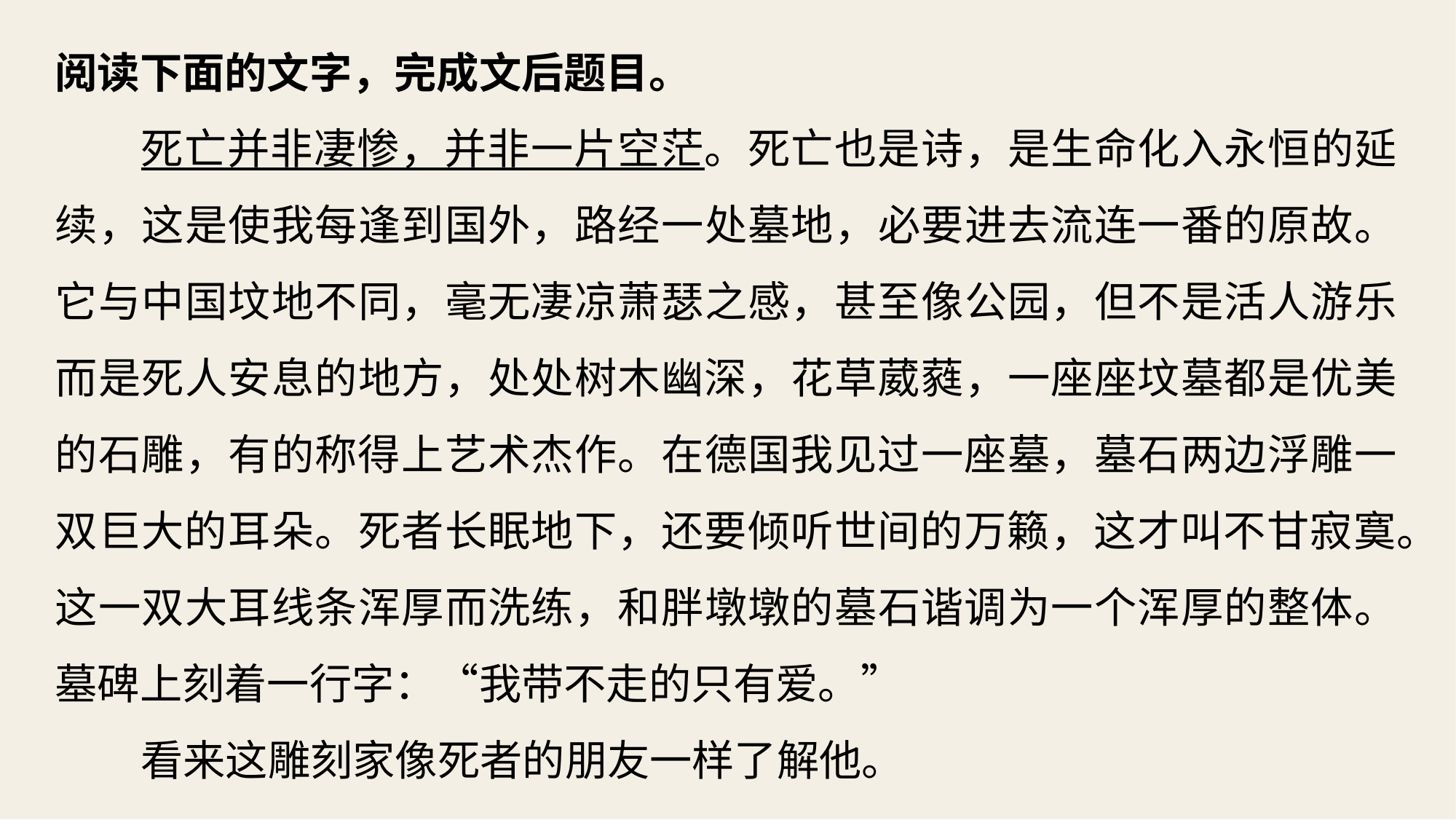

阅读下面的文字，完成文后题目。
死亡并非凄惨，并非一片空茫。死亡也是诗，是生命化入永恒的延续，这是使我每逢到国外，路经一处墓地，必要进去流连一番的原故。它与中国坟地不同，毫无凄凉萧瑟之感，甚至像公园，但不是活人游乐而是死人安息的地方，处处树木幽深，花草葳蕤，一座座坟墓都是优美的石雕，有的称得上艺术杰作。在德国我见过一座墓，墓石两边浮雕一双巨大的耳朵。死者长眠地下，还要倾听世间的万籁，这才叫不甘寂寞。这一双大耳线条浑厚而洗练，和胖墩墩的墓石谐调为一个浑厚的整体。墓碑上刻着一行字：“我带不走的只有爱。”
看来这雕刻家像死者的朋友一样了解他。